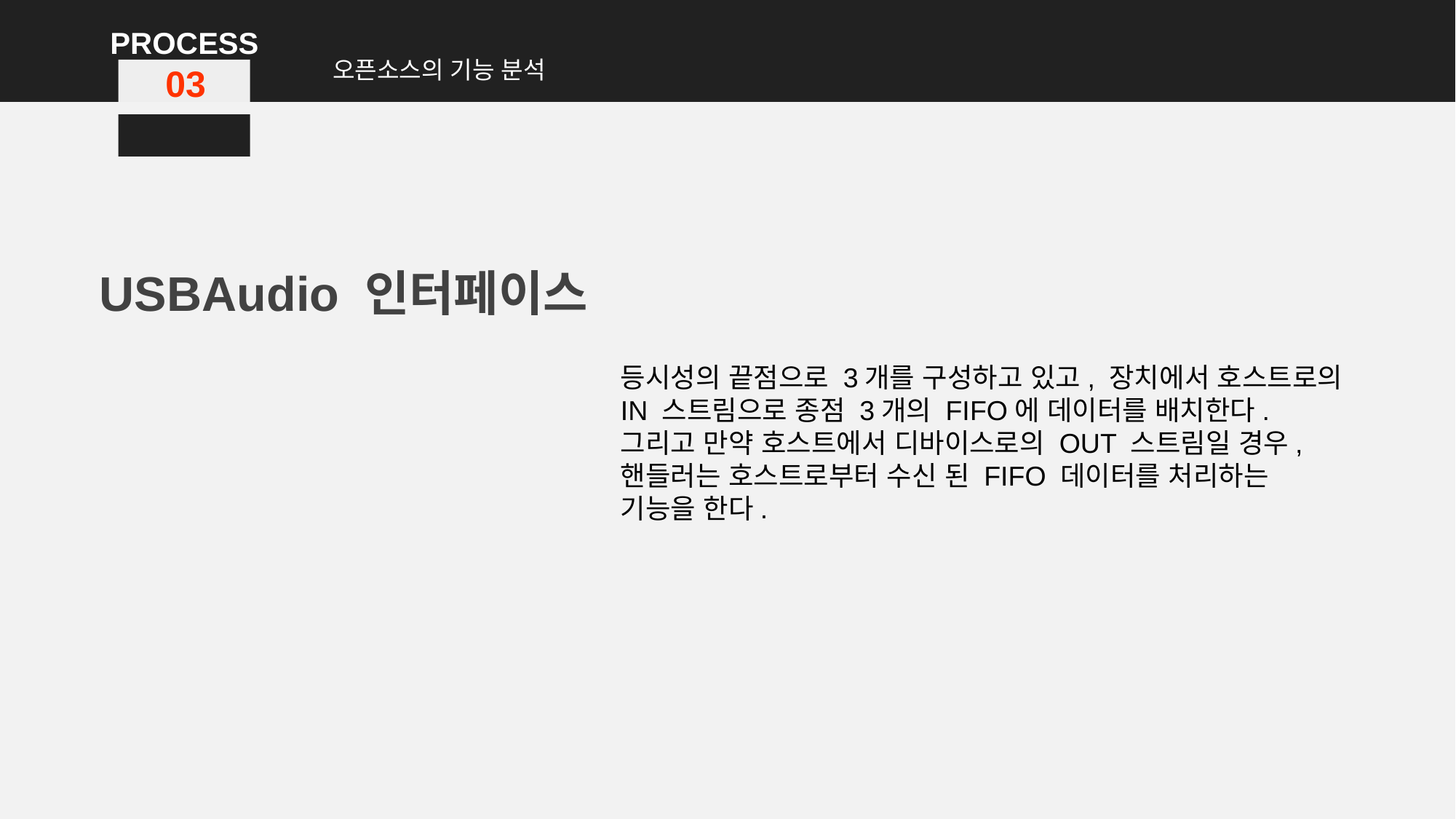

PROCESS
오픈소스의 기능 분석
03

USBAudio 인터페이스
등시성의 끝점으로 3개를 구성하고 있고, 장치에서 호스트로의
IN 스트림으로 종점 3개의 FIFO에 데이터를 배치한다.
그리고 만약 호스트에서 디바이스로의 OUT 스트림일 경우,
핸들러는 호스트로부터 수신 된 FIFO 데이터를 처리하는
기능을 한다.